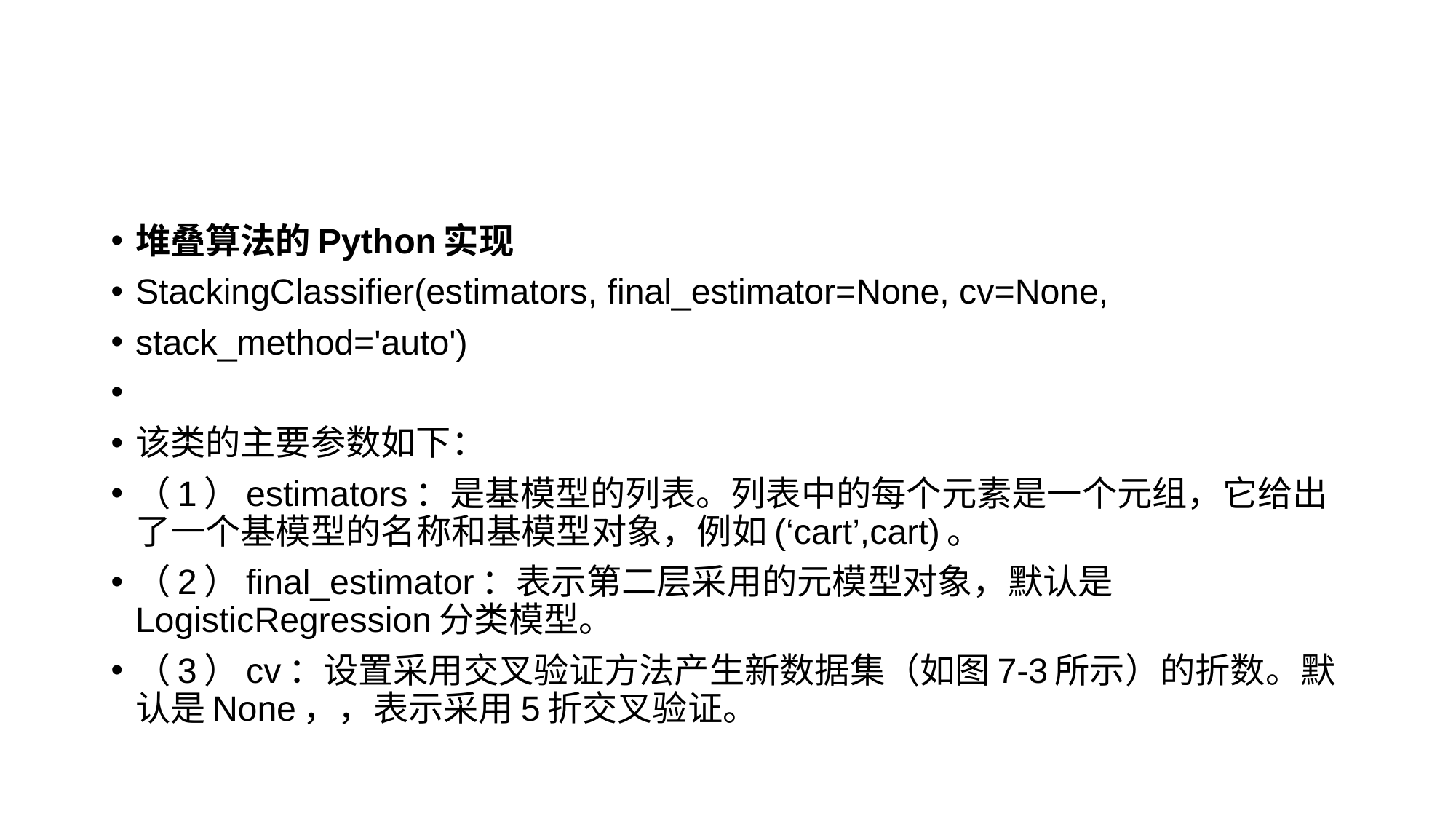

#
堆叠算法的Python实现
StackingClassifier(estimators, final_estimator=None, cv=None,
stack_method='auto')

该类的主要参数如下：
（1）estimators：是基模型的列表。列表中的每个元素是一个元组，它给出了一个基模型的名称和基模型对象，例如(‘cart’,cart)。
（2）final_estimator：表示第二层采用的元模型对象，默认是LogisticRegression分类模型。
（3）cv：设置采用交叉验证方法产生新数据集（如图7-3所示）的折数。默认是None，，表示采用5折交叉验证。